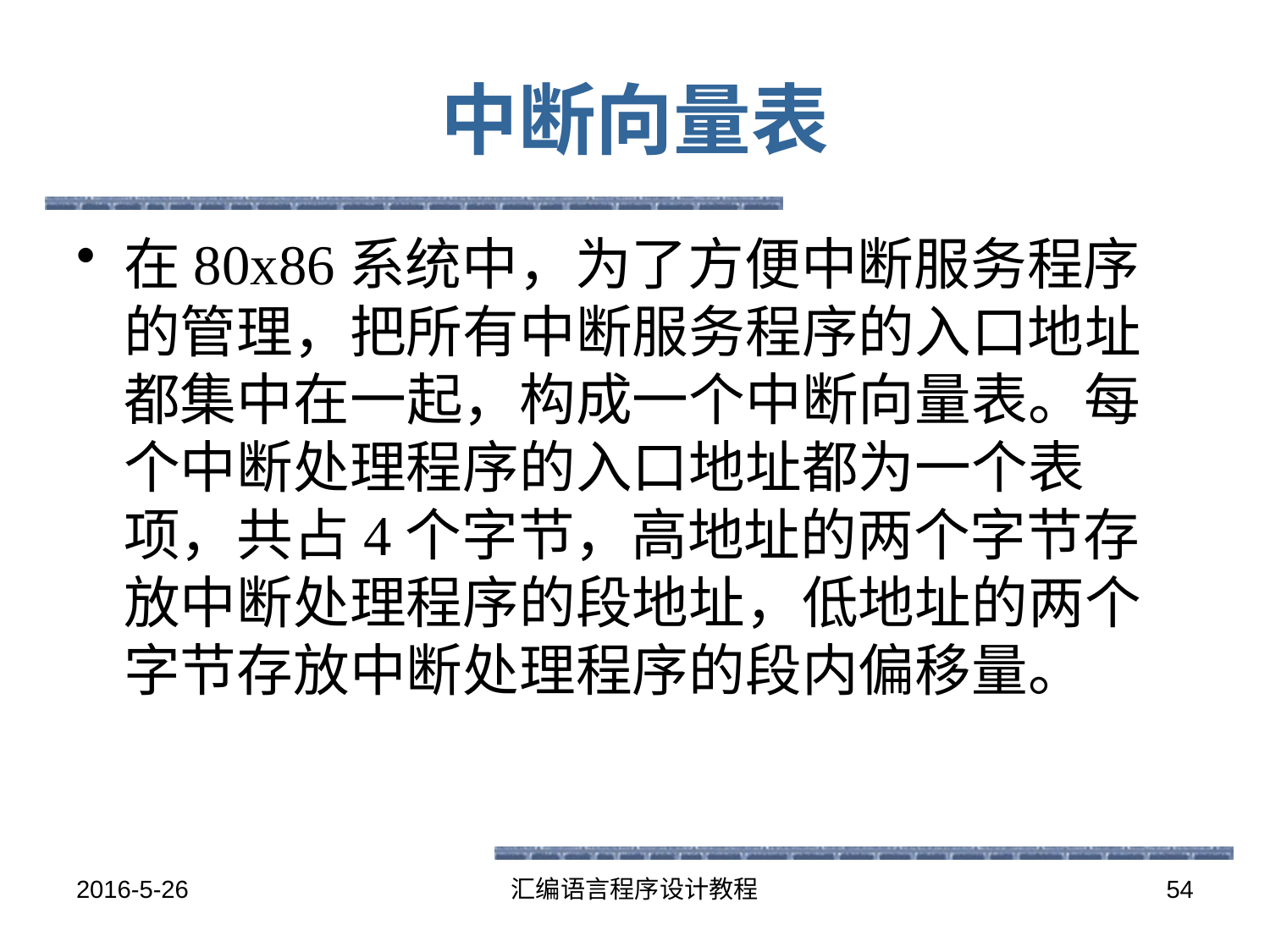

# 中断向量表
在80x86系统中，为了方便中断服务程序的管理，把所有中断服务程序的入口地址都集中在一起，构成一个中断向量表。每个中断处理程序的入口地址都为一个表项，共占4个字节，高地址的两个字节存放中断处理程序的段地址，低地址的两个字节存放中断处理程序的段内偏移量。
2016-5-26
汇编语言程序设计教程
54